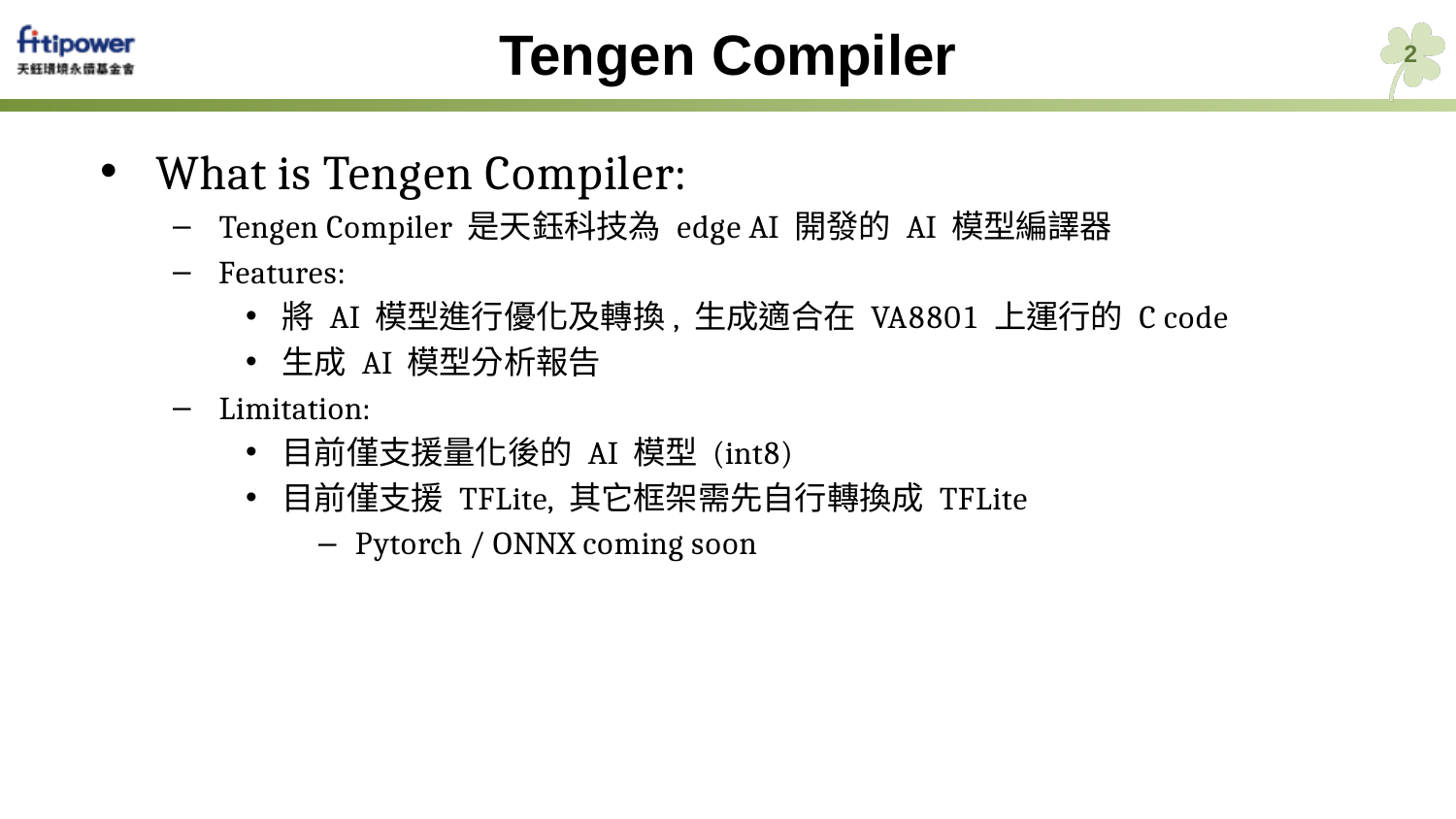

# Tengen Compiler
2
What is Tengen Compiler:
Tengen Compiler 是天鈺科技為 edge AI 開發的 AI 模型編譯器
Features:
將 AI 模型進行優化及轉換, 生成適合在 VA8801 上運行的 C code
生成 AI 模型分析報告
Limitation:
目前僅支援量化後的 AI 模型 (int8)
目前僅支援 TFLite, 其它框架需先自行轉換成 TFLite
Pytorch / ONNX coming soon